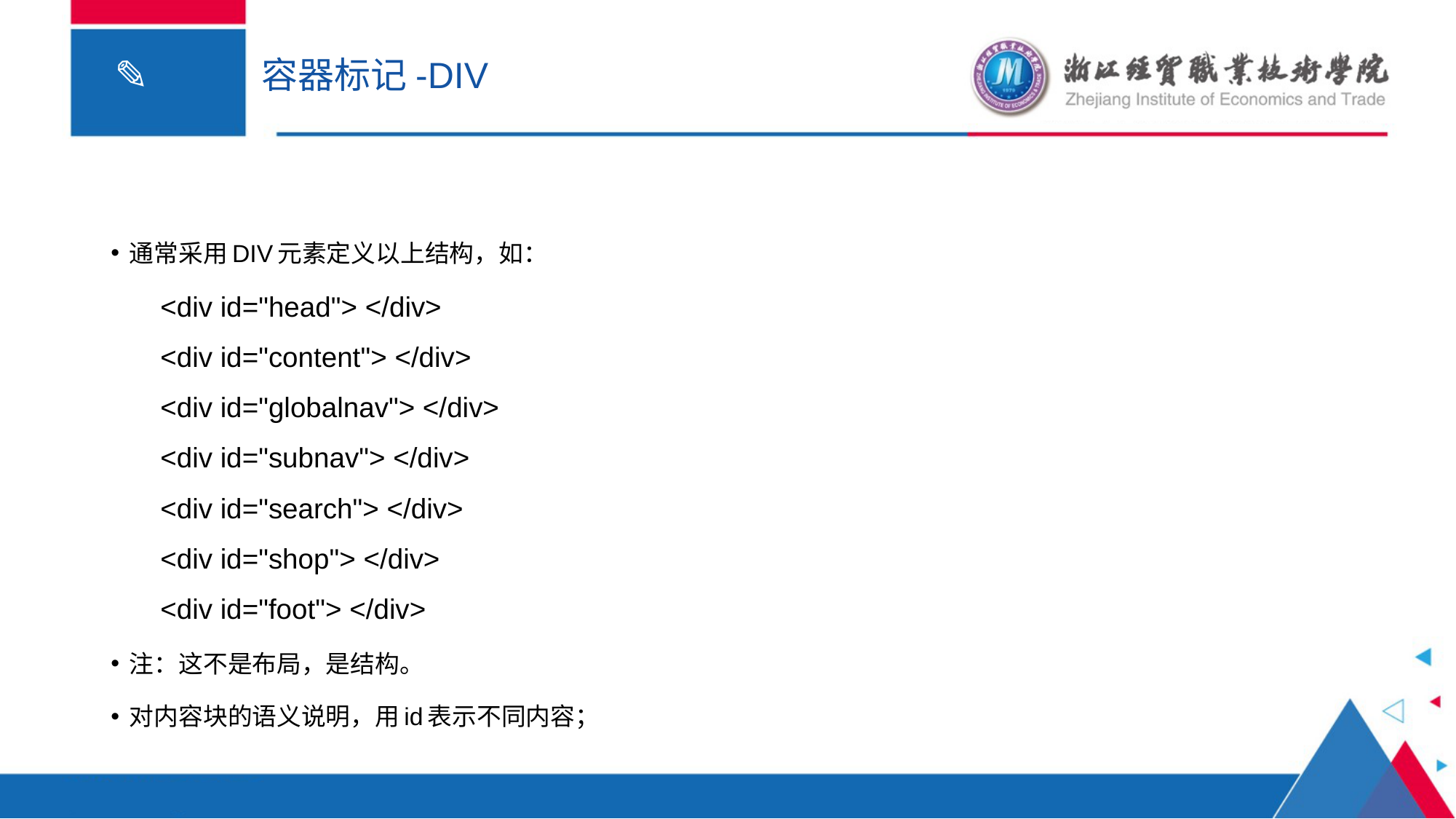

# 容器标记-DIV
通常采用DIV元素定义以上结构，如：
<div id="head"> </div>
<div id="content"> </div>
<div id="globalnav"> </div>
<div id="subnav"> </div>
<div id="search"> </div>
<div id="shop"> </div>
<div id="foot"> </div>
注：这不是布局，是结构。
对内容块的语义说明，用id表示不同内容；